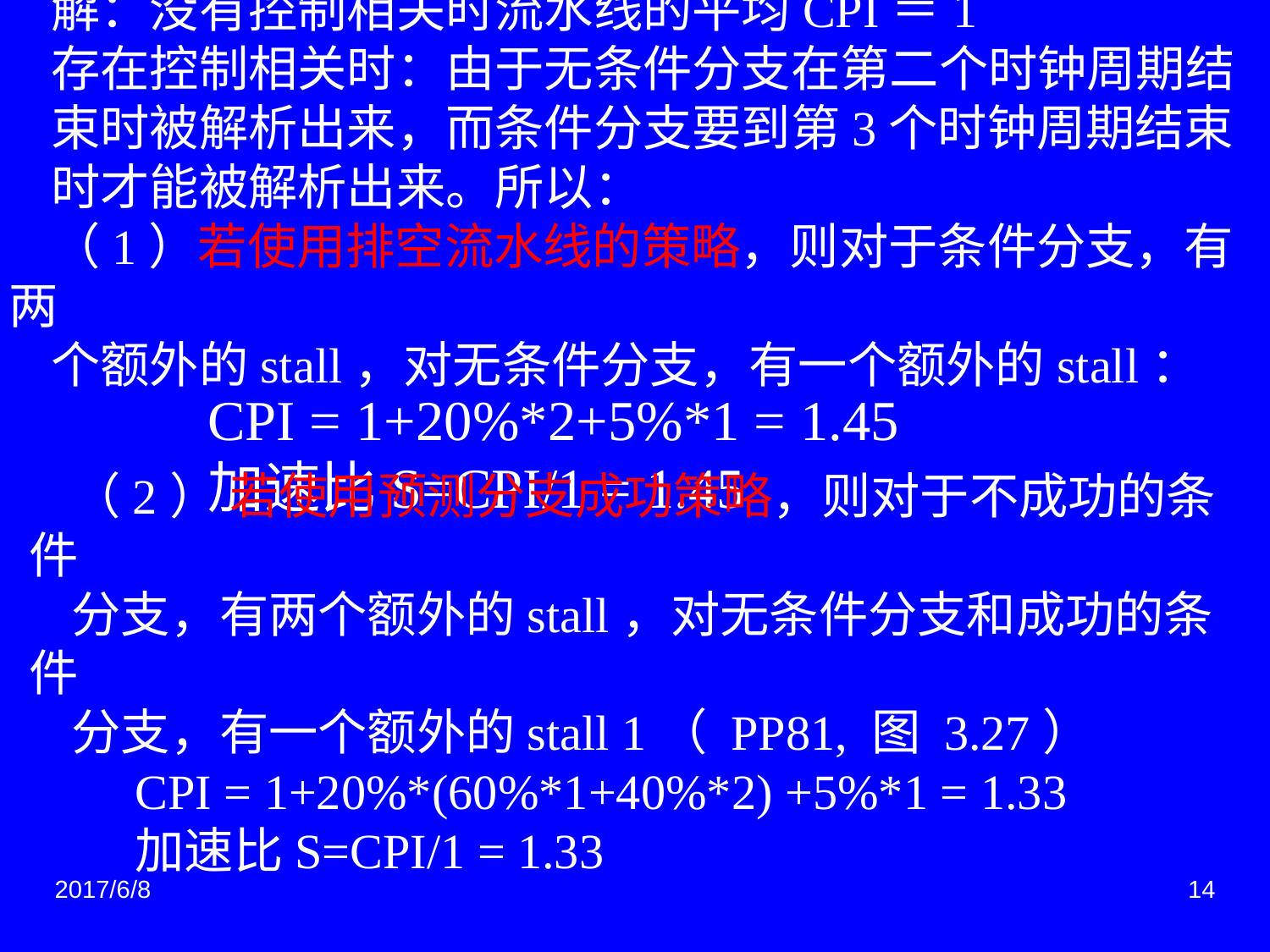

解：没有控制相关时流水线的平均CPI＝1
存在控制相关时：由于无条件分支在第二个时钟周期结
束时被解析出来，而条件分支要到第3个时钟周期结束
时才能被解析出来。所以：
（1）若使用排空流水线的策略，则对于条件分支，有两
个额外的stall，对无条件分支，有一个额外的stall：
CPI = 1+20%*2+5%*1 = 1.45
加速比S=CPI/1 = 1.45
（2） 若使用预测分支成功策略，则对于不成功的条件
分支，有两个额外的stall，对无条件分支和成功的条件
分支，有一个额外的stall 1（ PP81, 图 3.27）
CPI = 1+20%*(60%*1+40%*2) +5%*1 = 1.33
加速比S=CPI/1 = 1.33
2017/6/8
14